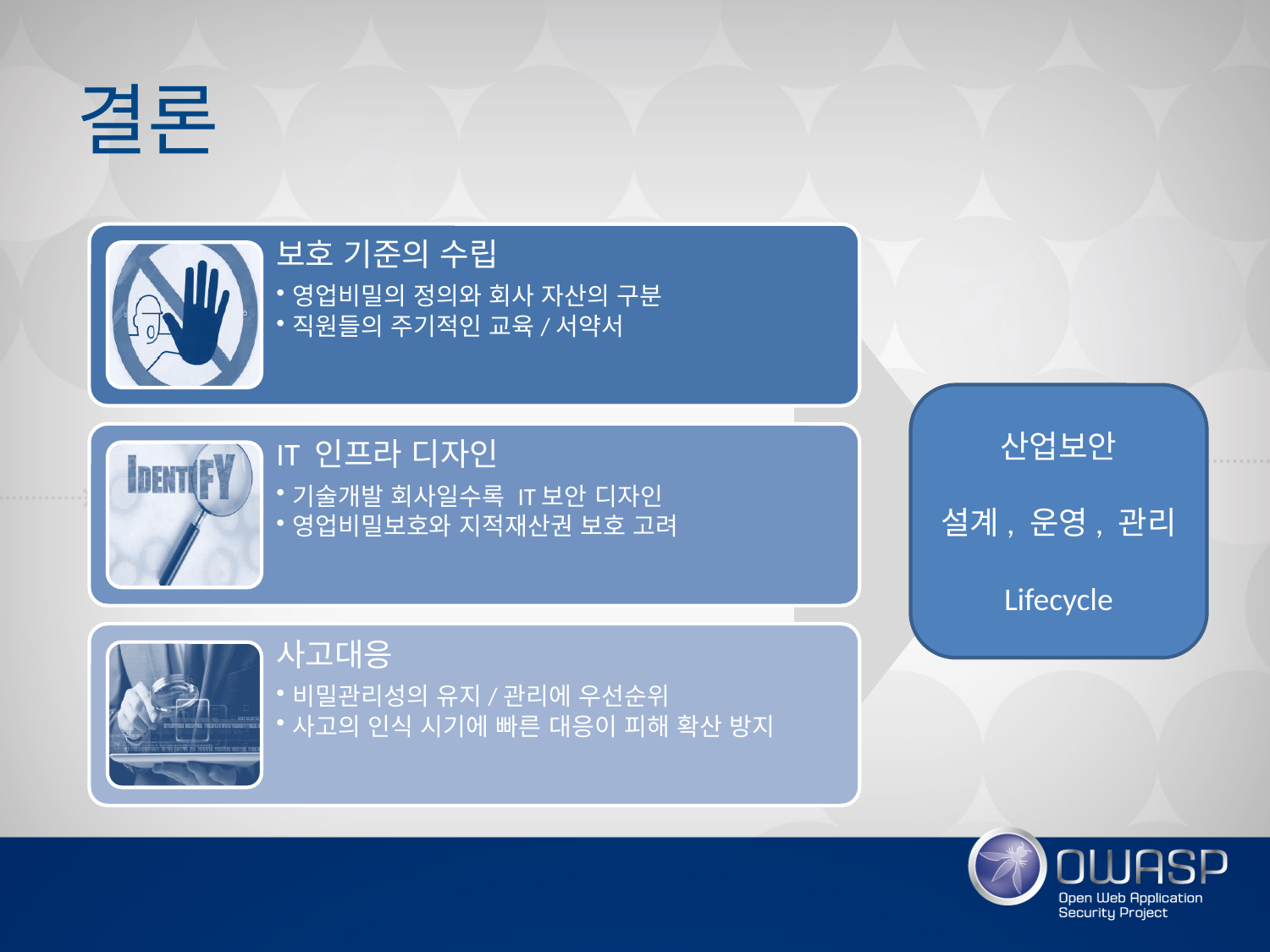

# 결론
보호 기준의 수립
영업비밀의 정의와 회사 자산의 구분
직원들의 주기적인 교육/서약서
IT 인프라 디자인
기술개발 회사일수록 IT보안 디자인
영업비밀보호와 지적재산권 보호 고려
사고대응
비밀관리성의 유지/관리에 우선순위
사고의 인식 시기에 빠른 대응이 피해 확산 방지
산업보안

설계, 운영, 관리

Lifecycle